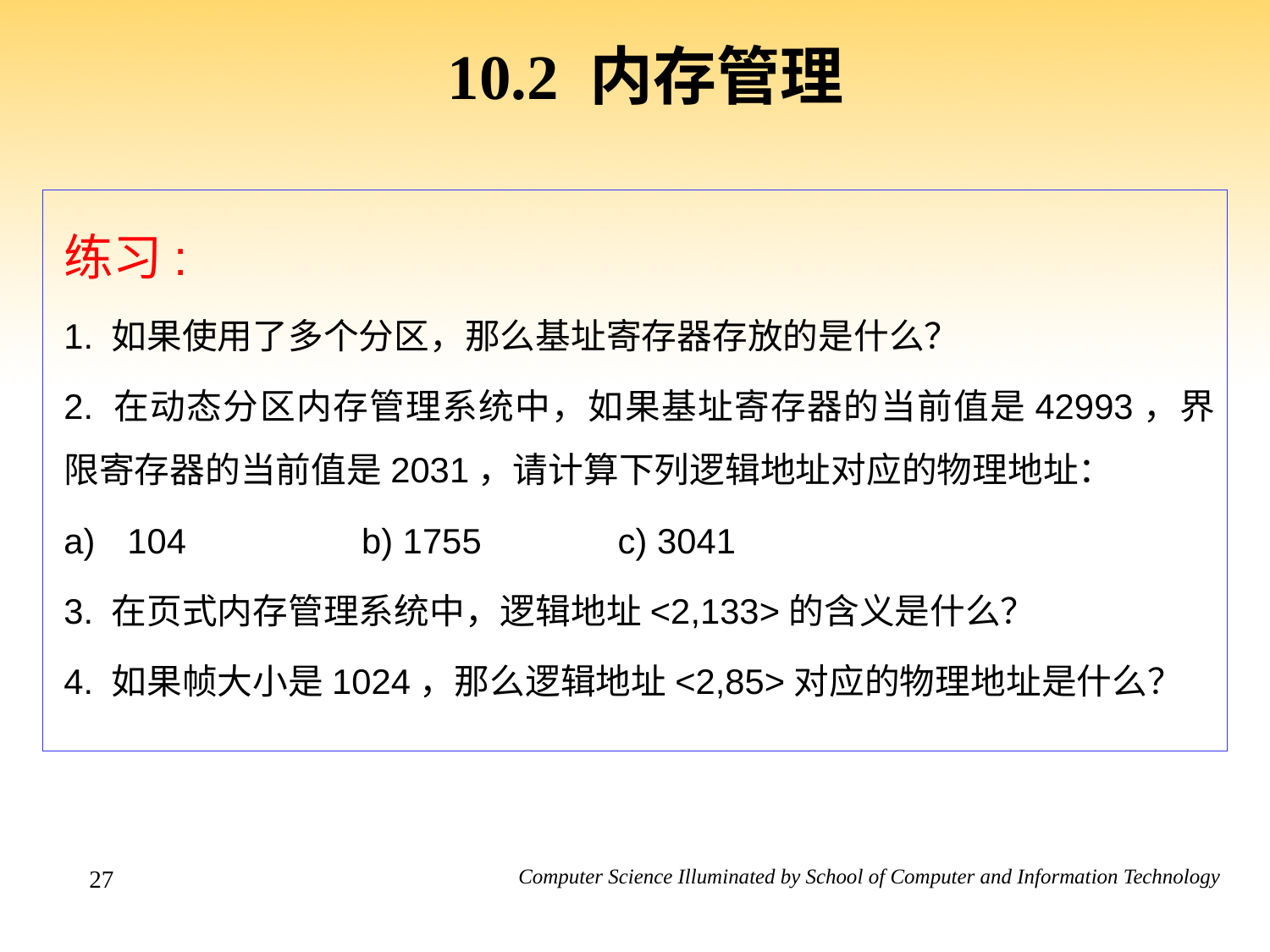

# 10.2 内存管理
练习:
1. 如果使用了多个分区，那么基址寄存器存放的是什么？
2. 在动态分区内存管理系统中，如果基址寄存器的当前值是42993，界限寄存器的当前值是2031，请计算下列逻辑地址对应的物理地址：
104                  b) 1755              c) 3041
3. 在页式内存管理系统中，逻辑地址<2,133>的含义是什么？
4. 如果帧大小是1024，那么逻辑地址<2,85>对应的物理地址是什么？
27